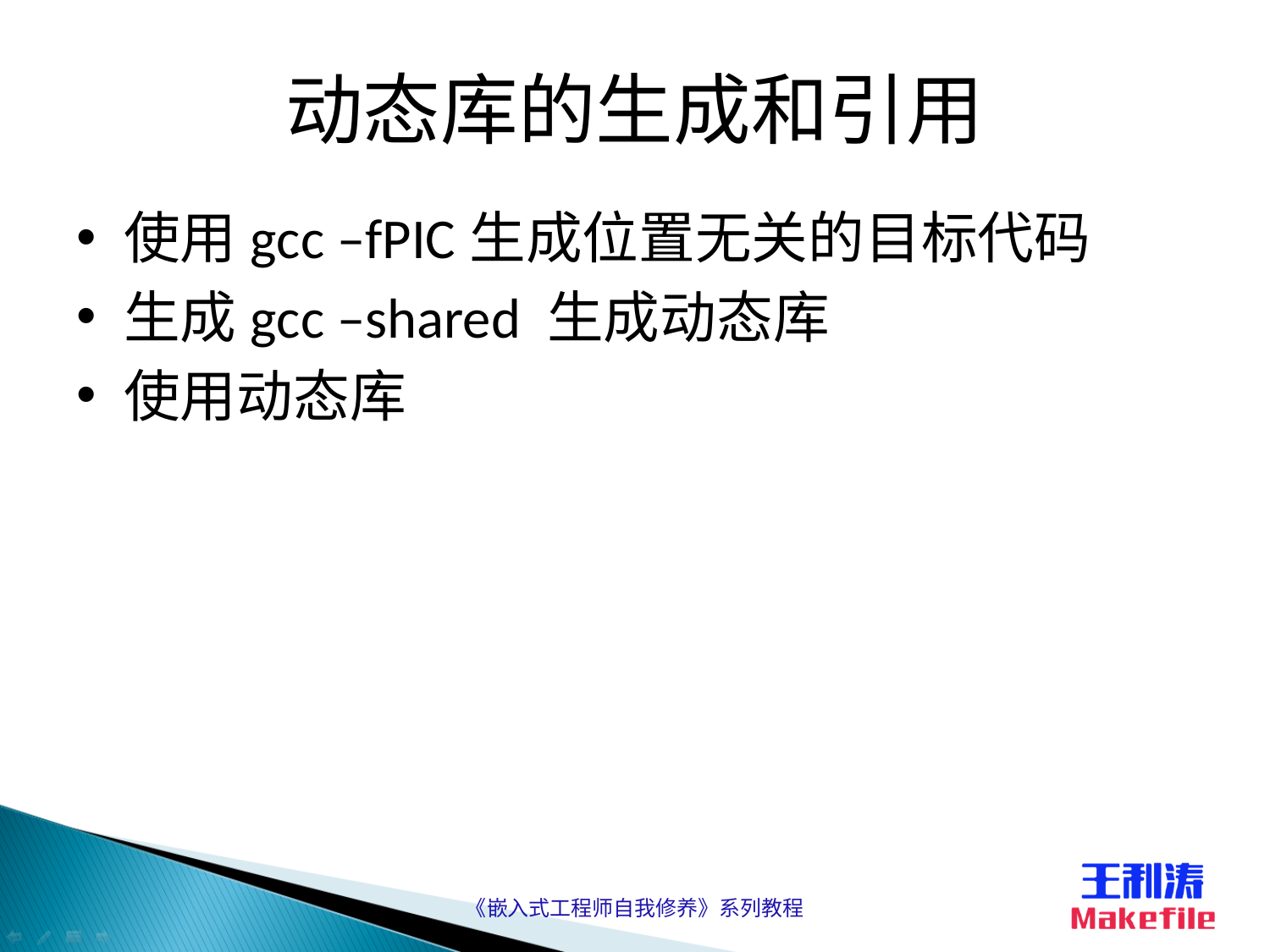

# 动态库的生成和引用
使用gcc –fPIC生成位置无关的目标代码
生成gcc –shared 生成动态库
使用动态库
《嵌入式工程师自我修养》系列教程